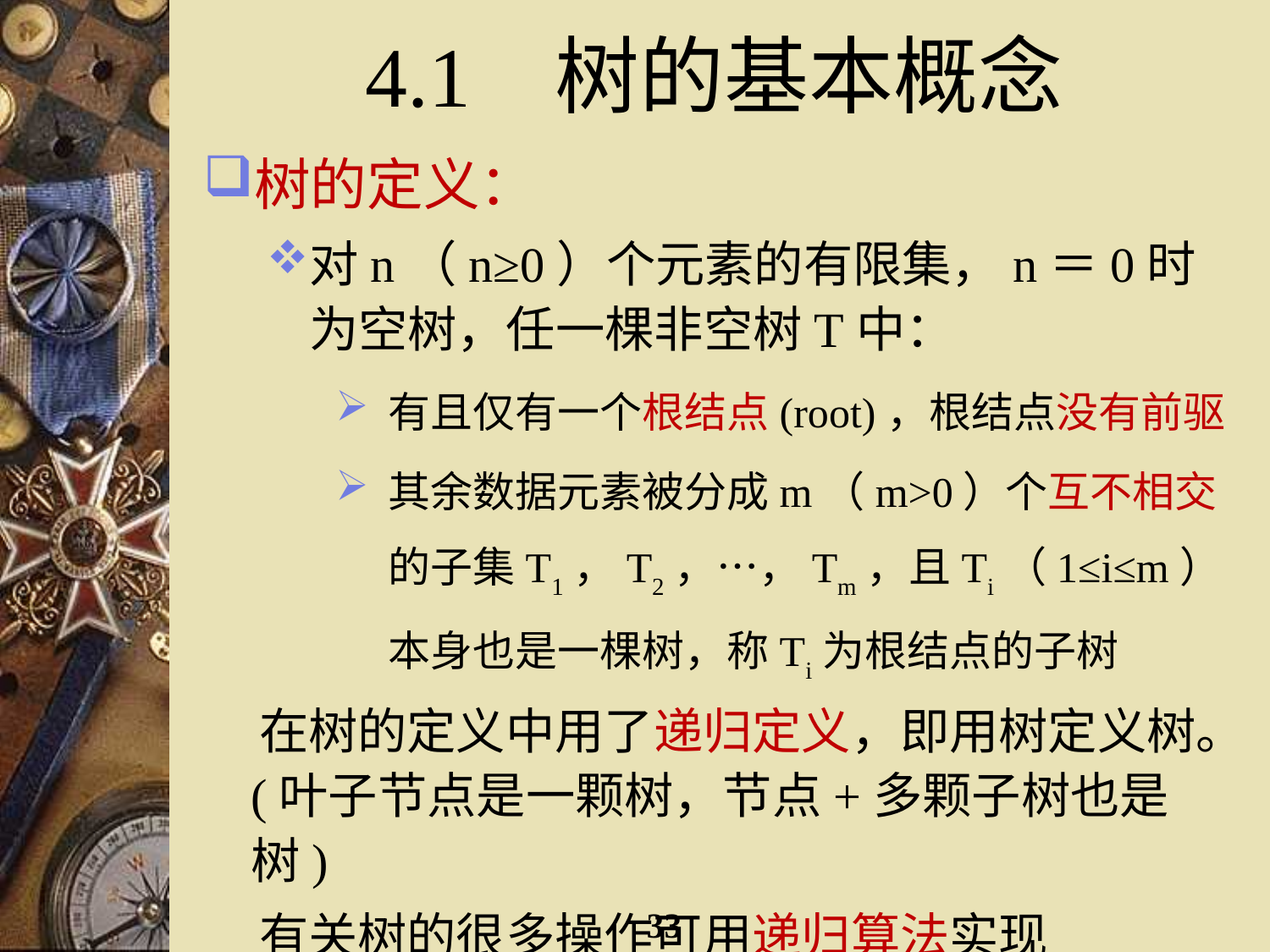

# 4.1   树的基本概念
树的定义：
对n（n≥0）个元素的有限集，n＝0时为空树，任一棵非空树T中：
有且仅有一个根结点(root)，根结点没有前驱
其余数据元素被分成m（m>0）个互不相交的子集T1，T2，…，Tm，且Ti（1≤i≤m）本身也是一棵树，称Ti为根结点的子树
    在树的定义中用了递归定义，即用树定义树。(叶子节点是一颗树，节点+多颗子树也是树)
    有关树的很多操作可用递归算法实现